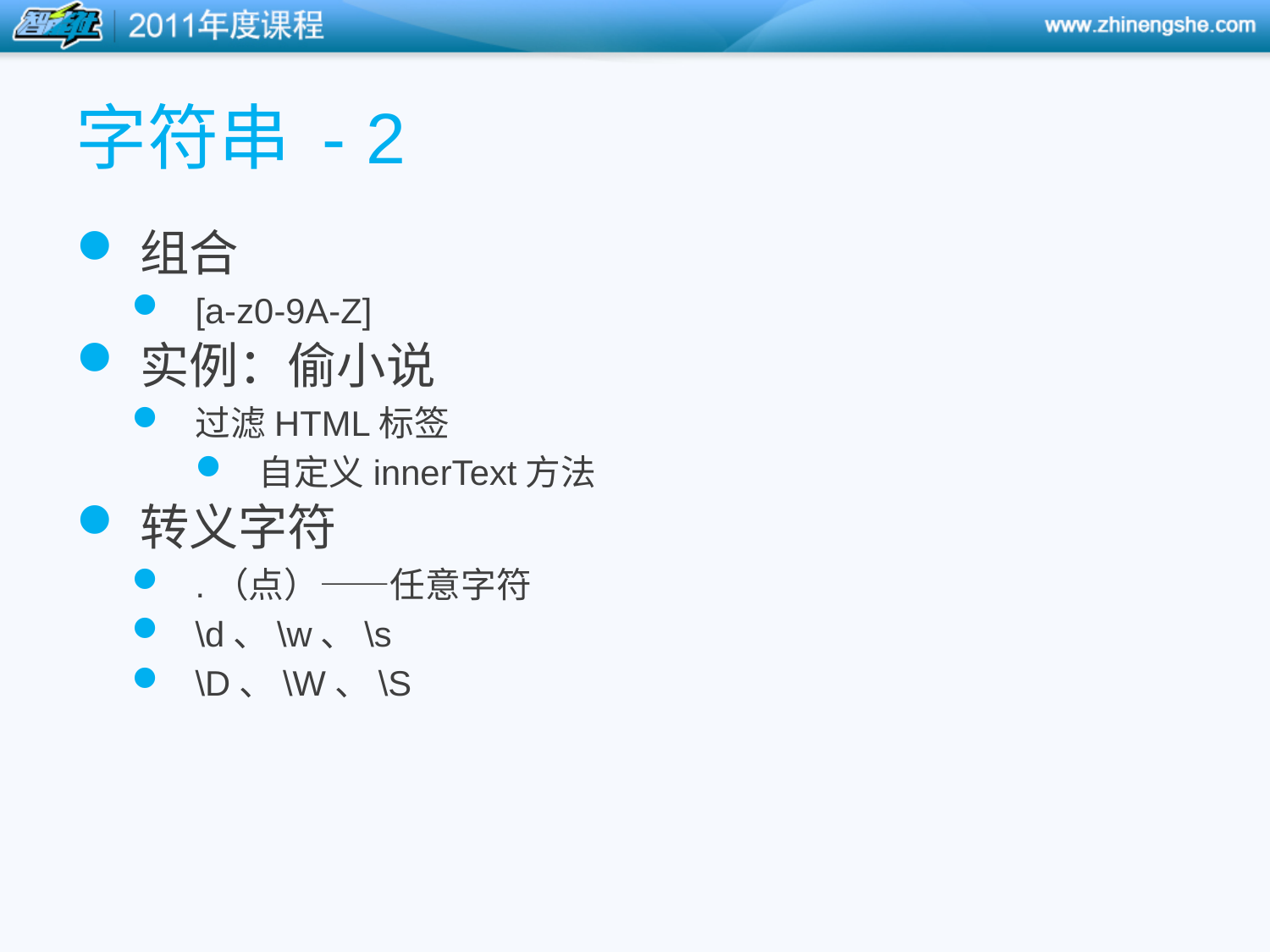

# 字符串 - 2
组合
[a-z0-9A-Z]
实例：偷小说
过滤HTML标签
自定义innerText方法
转义字符
.（点）——任意字符
\d、\w、\s
\D、\W、\S